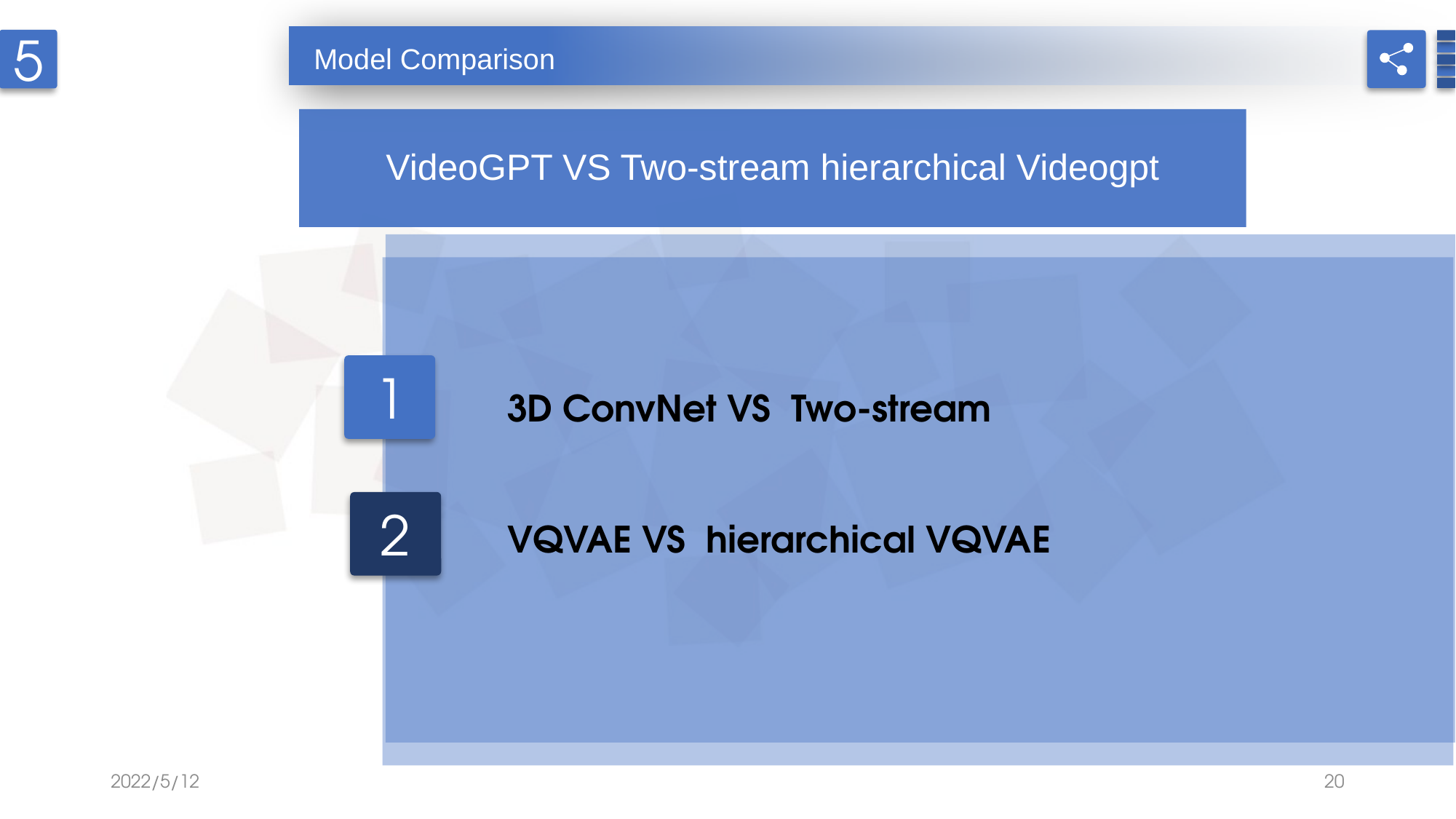

5

Model Comparison

VideoGPT VS Two-stream hierarchical Videogpt

1
建 议
3D ConvNet VS  Two-stream
2
VQVAE VS  hierarchical VQVAE
2022/5/12

20